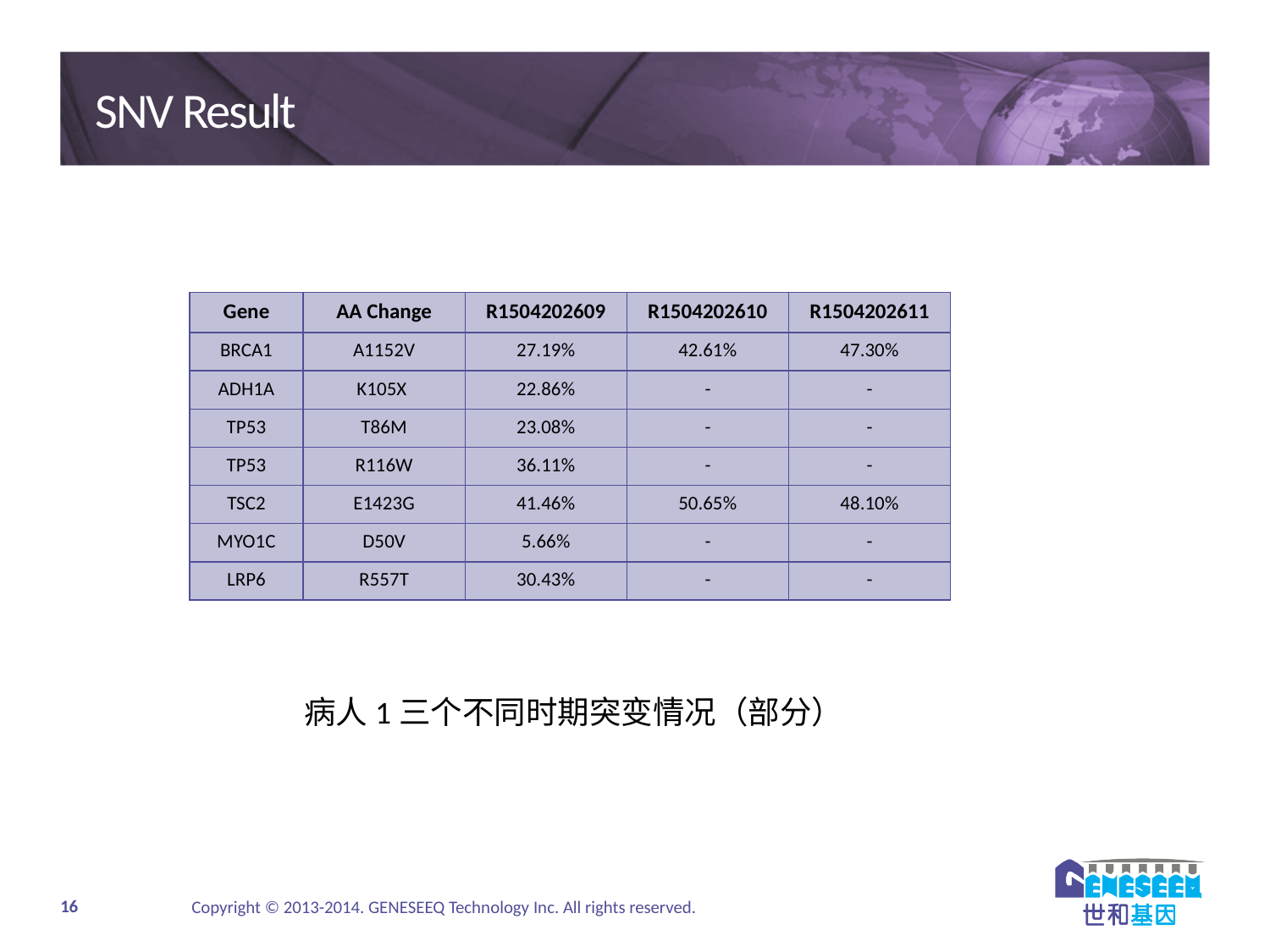

# SNV Result
| Gene | AA Change | R1504202609 | R1504202610 | R1504202611 |
| --- | --- | --- | --- | --- |
| BRCA1 | A1152V | 27.19% | 42.61% | 47.30% |
| ADH1A | K105X | 22.86% | - | - |
| TP53 | T86M | 23.08% | - | - |
| TP53 | R116W | 36.11% | - | - |
| TSC2 | E1423G | 41.46% | 50.65% | 48.10% |
| MYO1C | D50V | 5.66% | - | - |
| LRP6 | R557T | 30.43% | - | - |
病人1三个不同时期突变情况（部分）
Copyright © 2013-2014. GENESEEQ Technology Inc. All rights reserved.
16